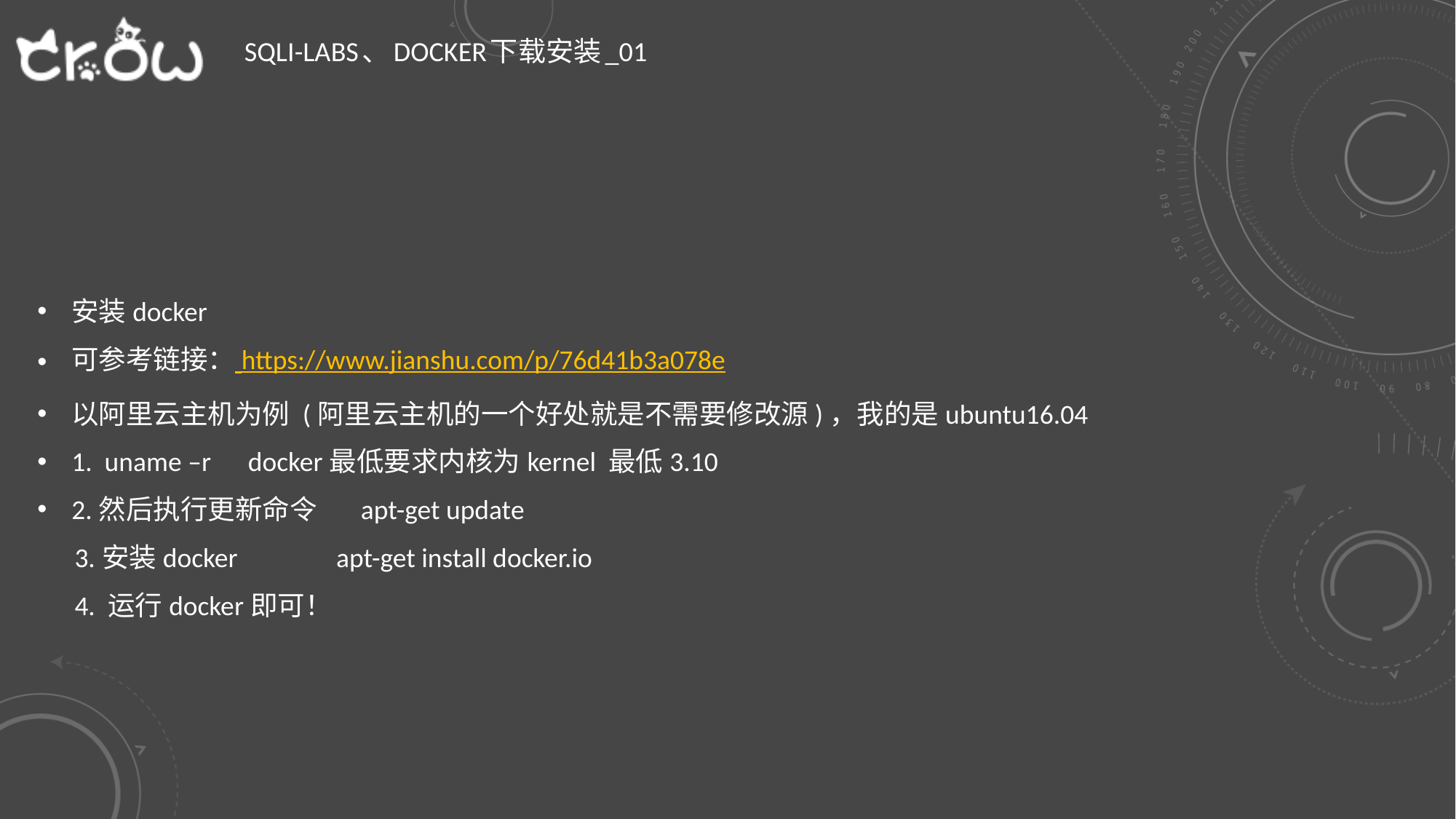

# Sqli-labs、docker下载安装_01
安装docker
可参考链接： https://www.jianshu.com/p/76d41b3a078e
以阿里云主机为例 (阿里云主机的一个好处就是不需要修改源)，我的是ubuntu16.04
1.  uname –r      docker最低要求内核为kernel 最低3.10
2.然后执行更新命令      apt-get update
      3.安装docker                apt-get install docker.io
      4. 运行docker即可！